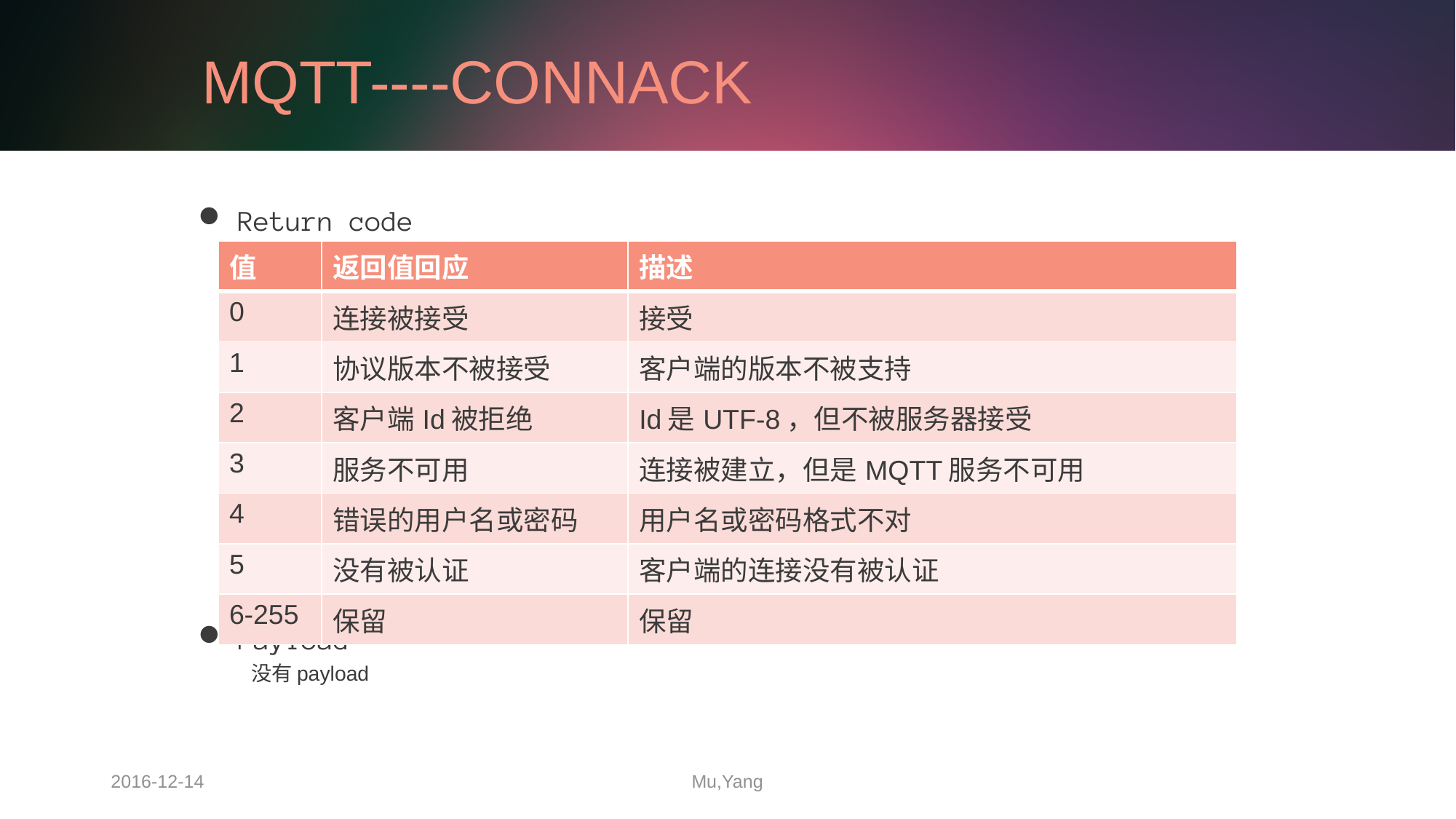

# MQTT----CONNACK
Return code

Payload
没有payload

| 值 | 返回值回应 | 描述 |
| --- | --- | --- |
| 0 | 连接被接受 | 接受 |
| 1 | 协议版本不被接受 | 客户端的版本不被支持 |
| 2 | 客户端Id被拒绝 | Id是UTF-8，但不被服务器接受 |
| 3 | 服务不可用 | 连接被建立，但是MQTT服务不可用 |
| 4 | 错误的用户名或密码 | 用户名或密码格式不对 |
| 5 | 没有被认证 | 客户端的连接没有被认证 |
| 6-255 | 保留 | 保留 |
2016-12-14
Mu,Yang
22